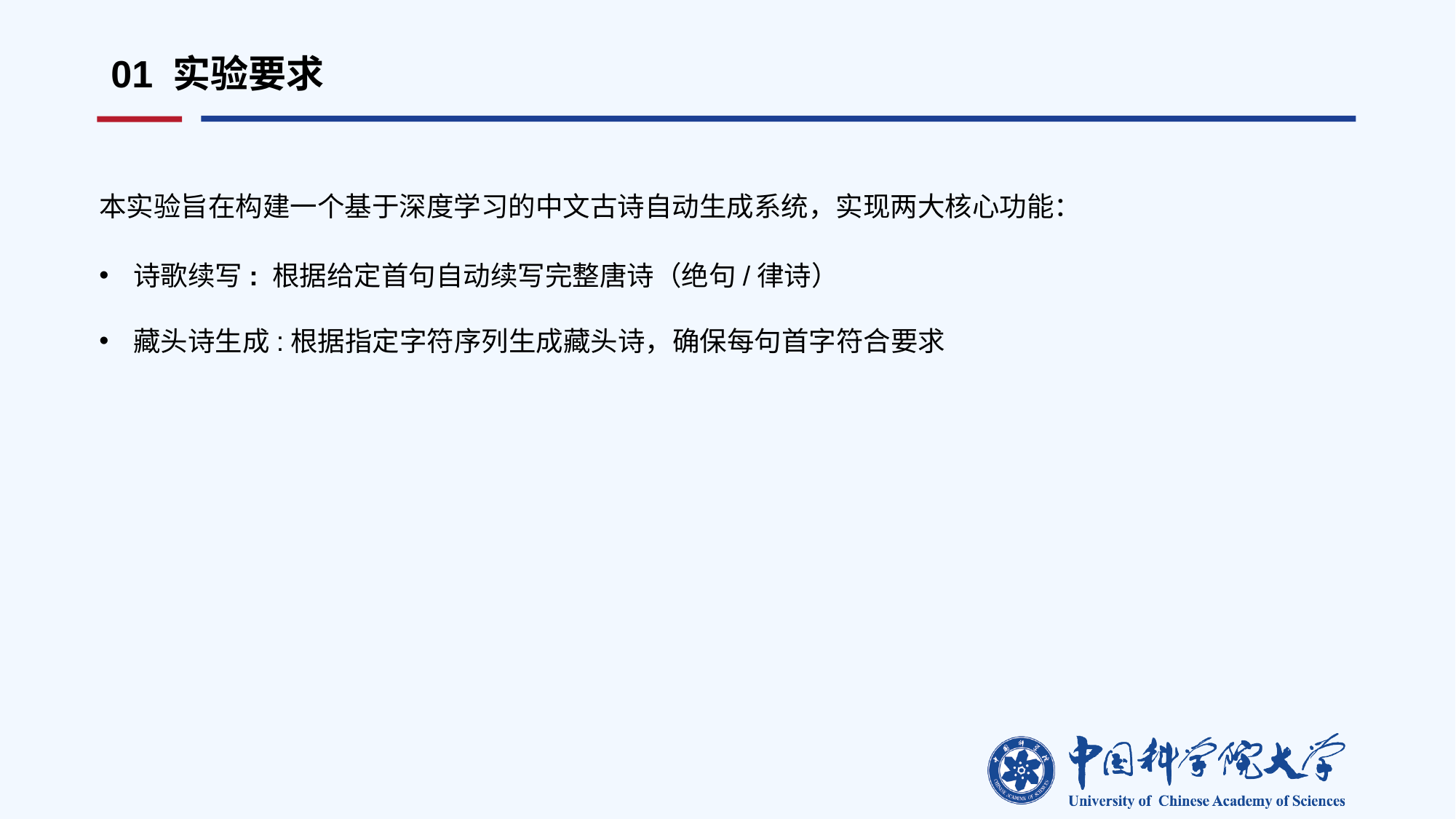

01 实验要求
本实验旨在构建一个基于深度学习的中文古诗自动生成系统，实现两大核心功能：

诗歌续写: 根据给定首句自动续写完整唐诗（绝句/律诗）

藏头诗生成:根据指定字符序列生成藏头诗，确保每句首字符合要求